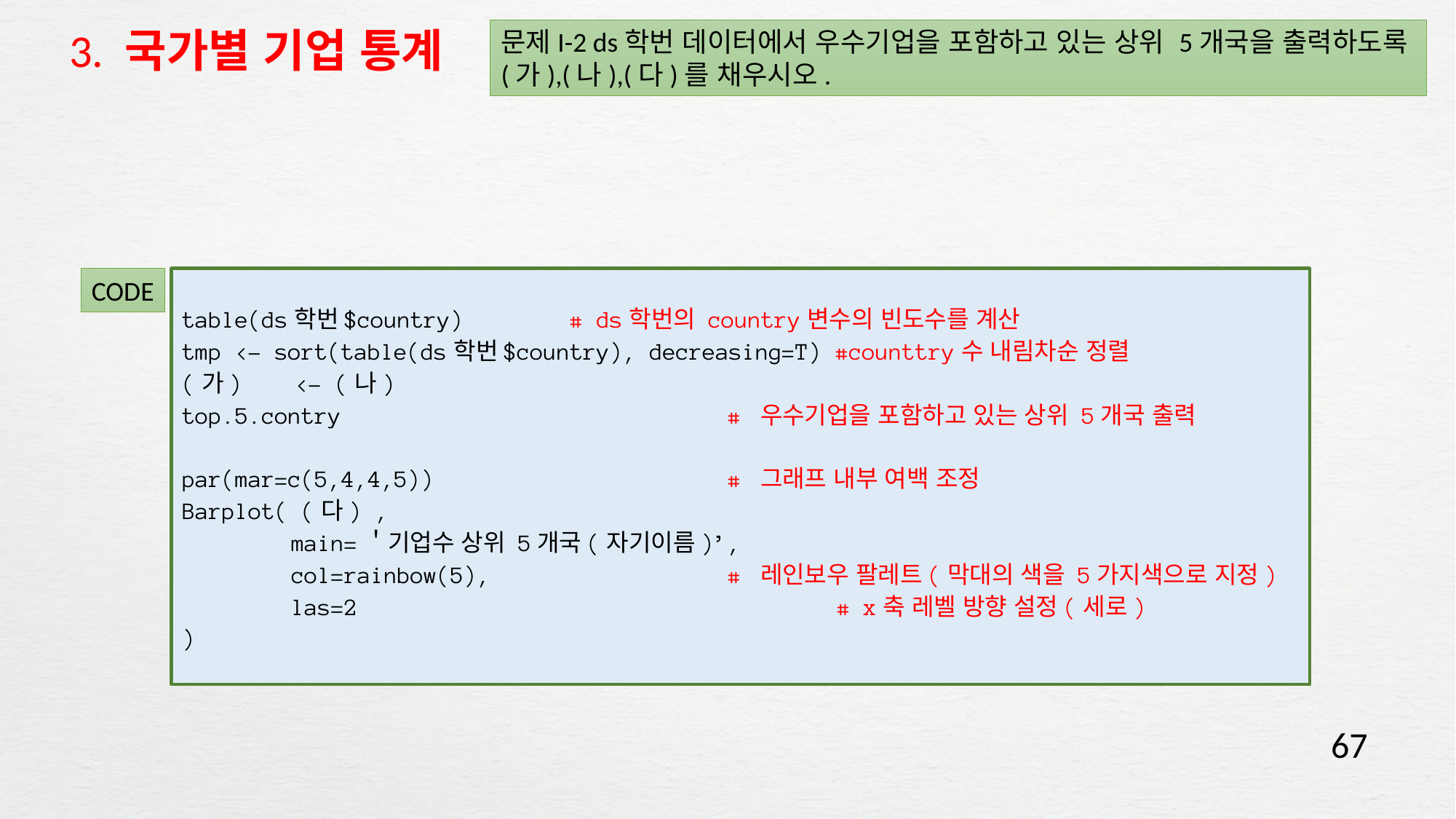

# 3. 국가별 기업 통계
문제I-2 ds학번 데이터에서 우수기업을 포함하고 있는 상위 5개국을 출력하도록
(가),(나),(다)를 채우시오.

CODE
table(ds학번$country)        # ds학번의 country변수의 빈도수를 계산
tmp <- sort(table(ds학번$country), decreasing=T) #counttry수 내림차순 정렬
(가)    <- (나)
top.5.contry 				# 우수기업을 포함하고 있는 상위 5개국 출력

par(mar=c(5,4,4,5)) 			# 그래프 내부 여백 조정
Barplot( (다) ,
	main=＇기업수 상위 5개국(자기이름)’,
	col=rainbow(5),			# 레인보우 팔레트(막대의 색을 5가지색으로 지정)
	las=2					# x축 레벨 방향 설정(세로)
)
67